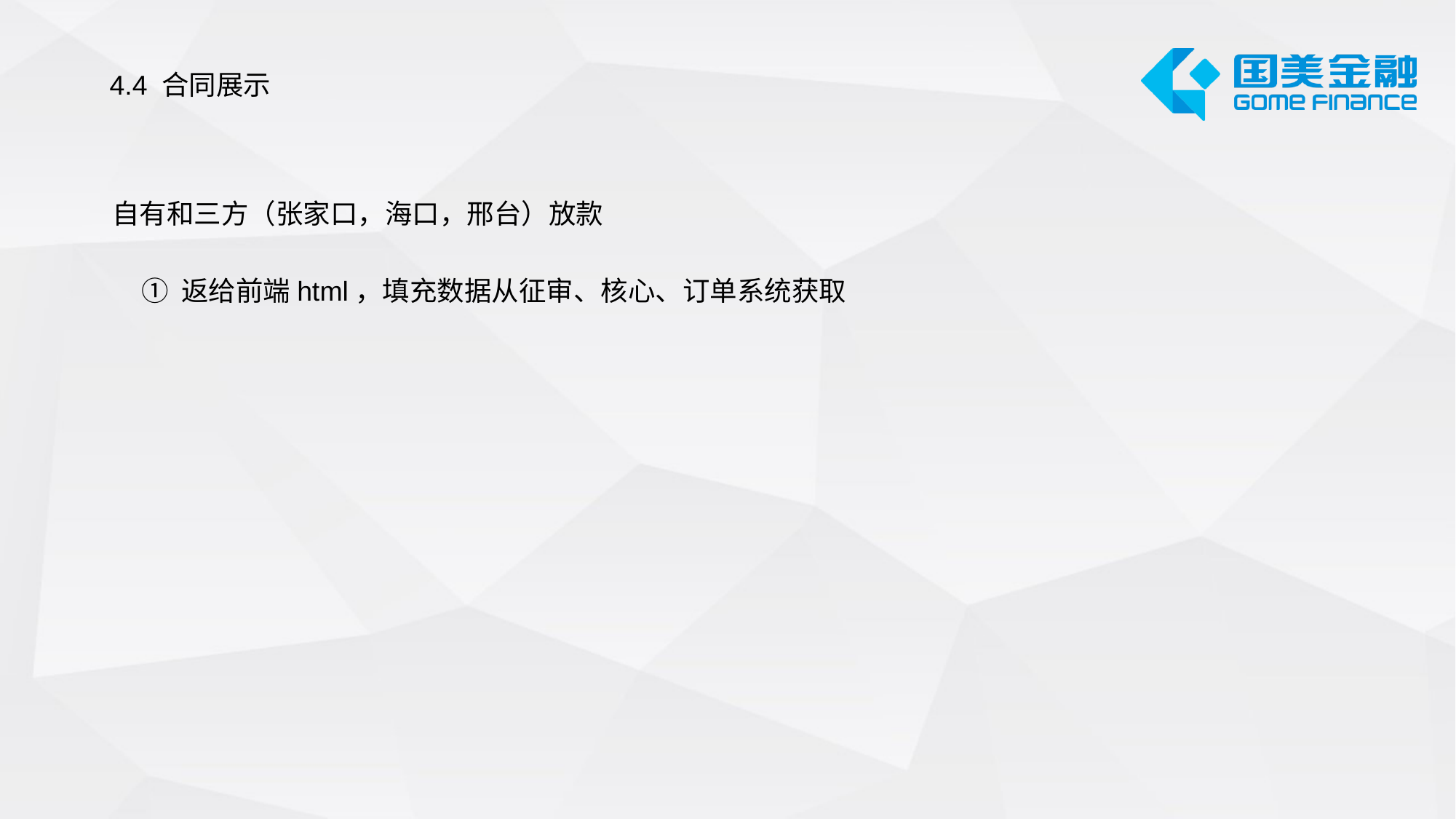

4.4 合同展示
自有和三方（张家口，海口，邢台）放款
① 返给前端html，填充数据从征审、核心、订单系统获取